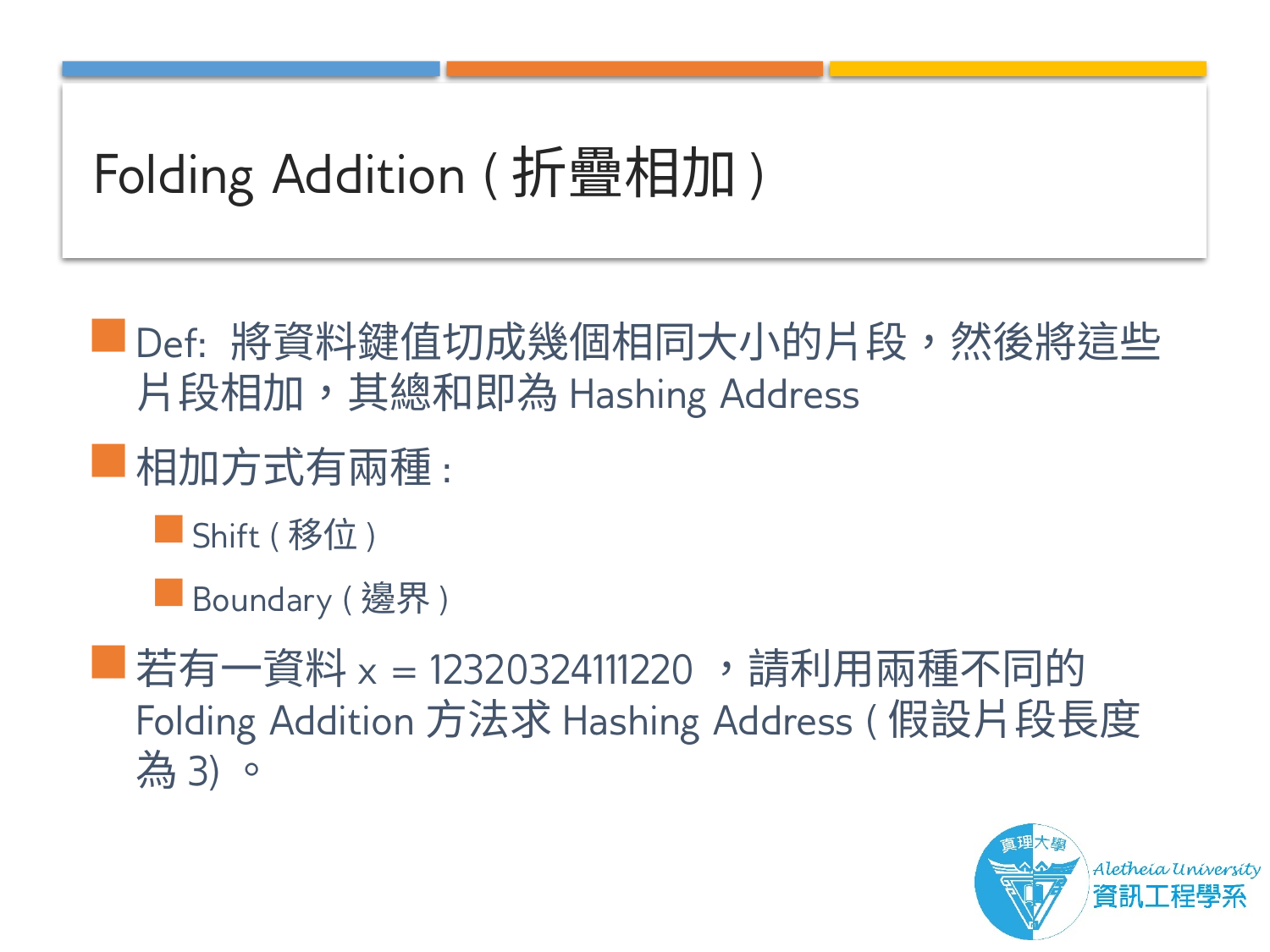

# Folding Addition (折疊相加)
Def: 將資料鍵值切成幾個相同大小的片段，然後將這些片段相加，其總和即為Hashing Address
相加方式有兩種:
Shift (移位)
Boundary (邊界)
若有一資料x = 12320324111220，請利用兩種不同的Folding Addition方法求Hashing Address (假設片段長度為3)。